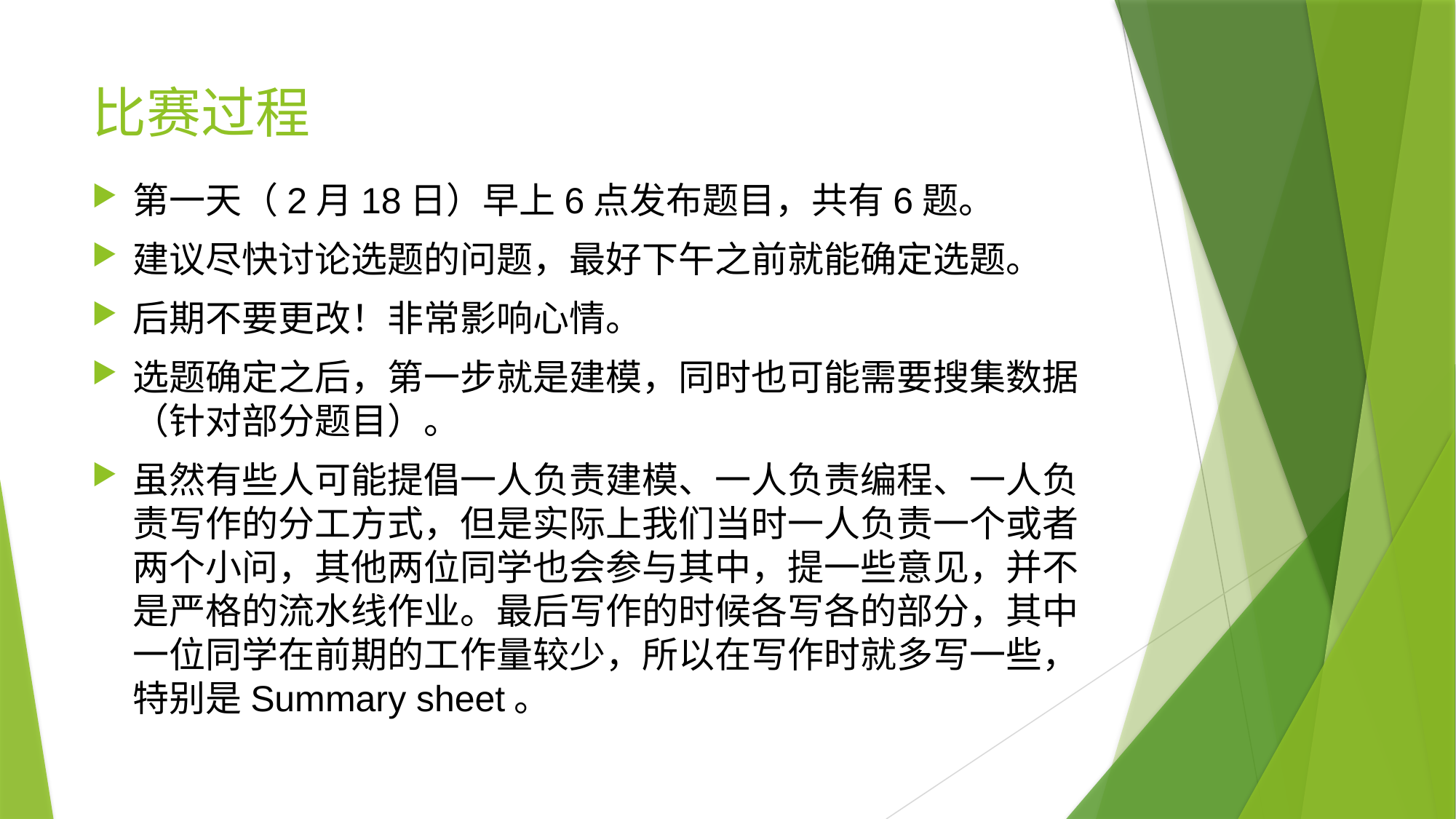

# 比赛过程
第一天（2月18日）早上6点发布题目，共有6题。
建议尽快讨论选题的问题，最好下午之前就能确定选题。
后期不要更改！非常影响心情。
选题确定之后，第一步就是建模，同时也可能需要搜集数据（针对部分题目）。
虽然有些人可能提倡一人负责建模、一人负责编程、一人负责写作的分工方式，但是实际上我们当时一人负责一个或者两个小问，其他两位同学也会参与其中，提一些意见，并不是严格的流水线作业。最后写作的时候各写各的部分，其中一位同学在前期的工作量较少，所以在写作时就多写一些，特别是Summary sheet。